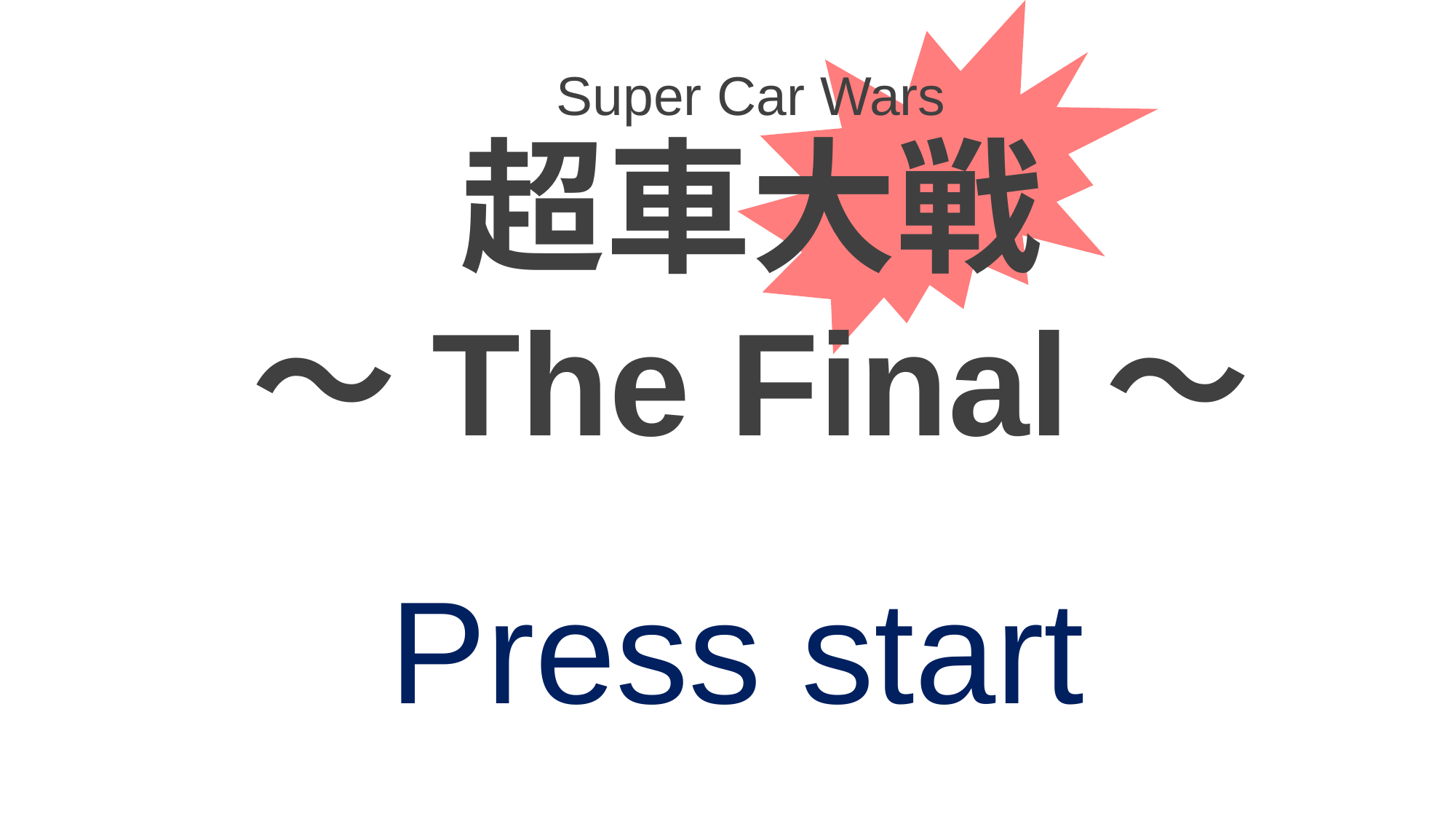

Super Car Wars
超車大戦
～The Final～
Press start